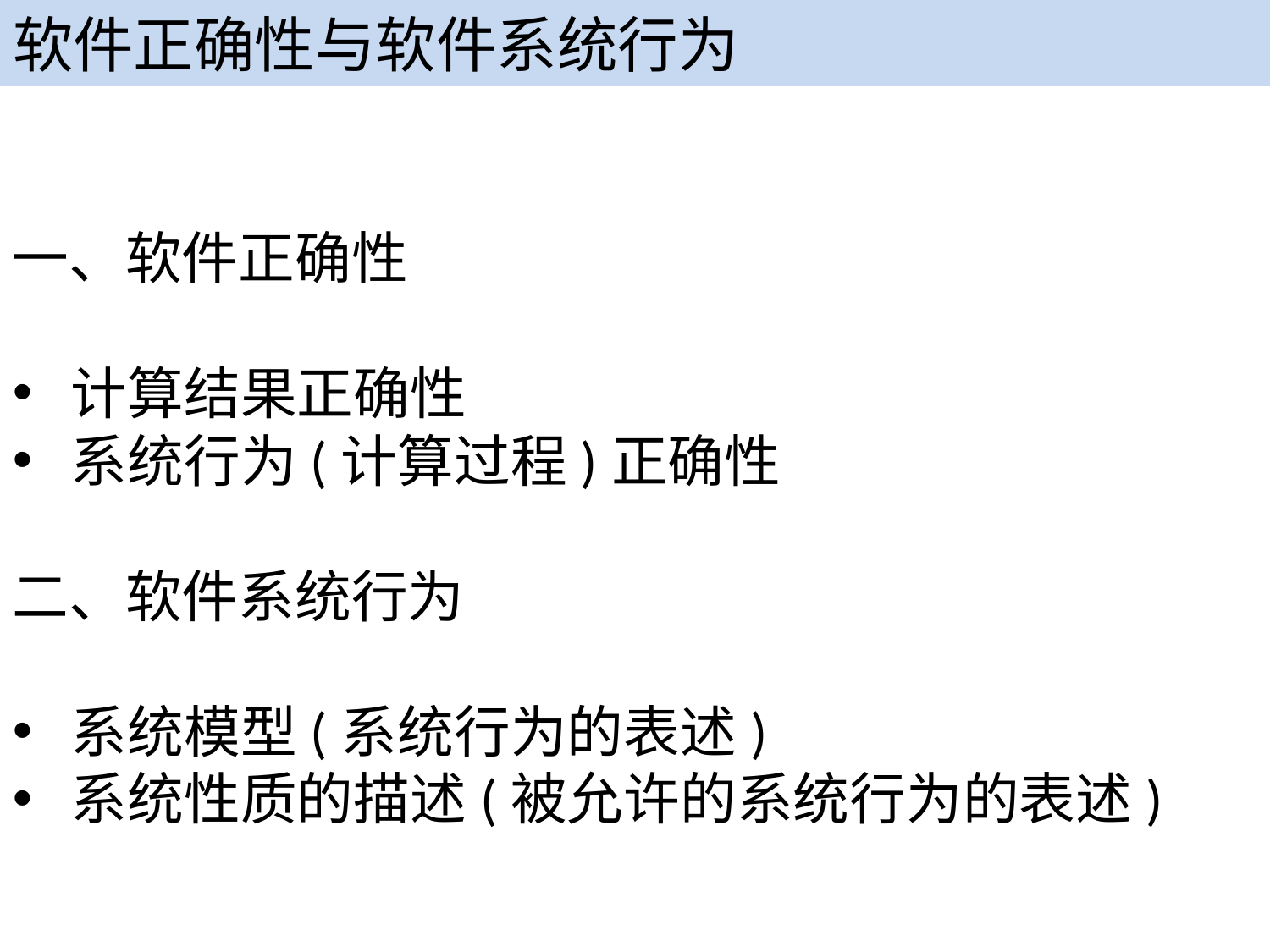

# 软件正确性与软件系统行为
一、软件正确性

  计算结果正确性
  系统行为(计算过程)正确性

二、软件系统行为

  系统模型(系统行为的表述)
  系统性质的描述(被允许的系统行为的表述)